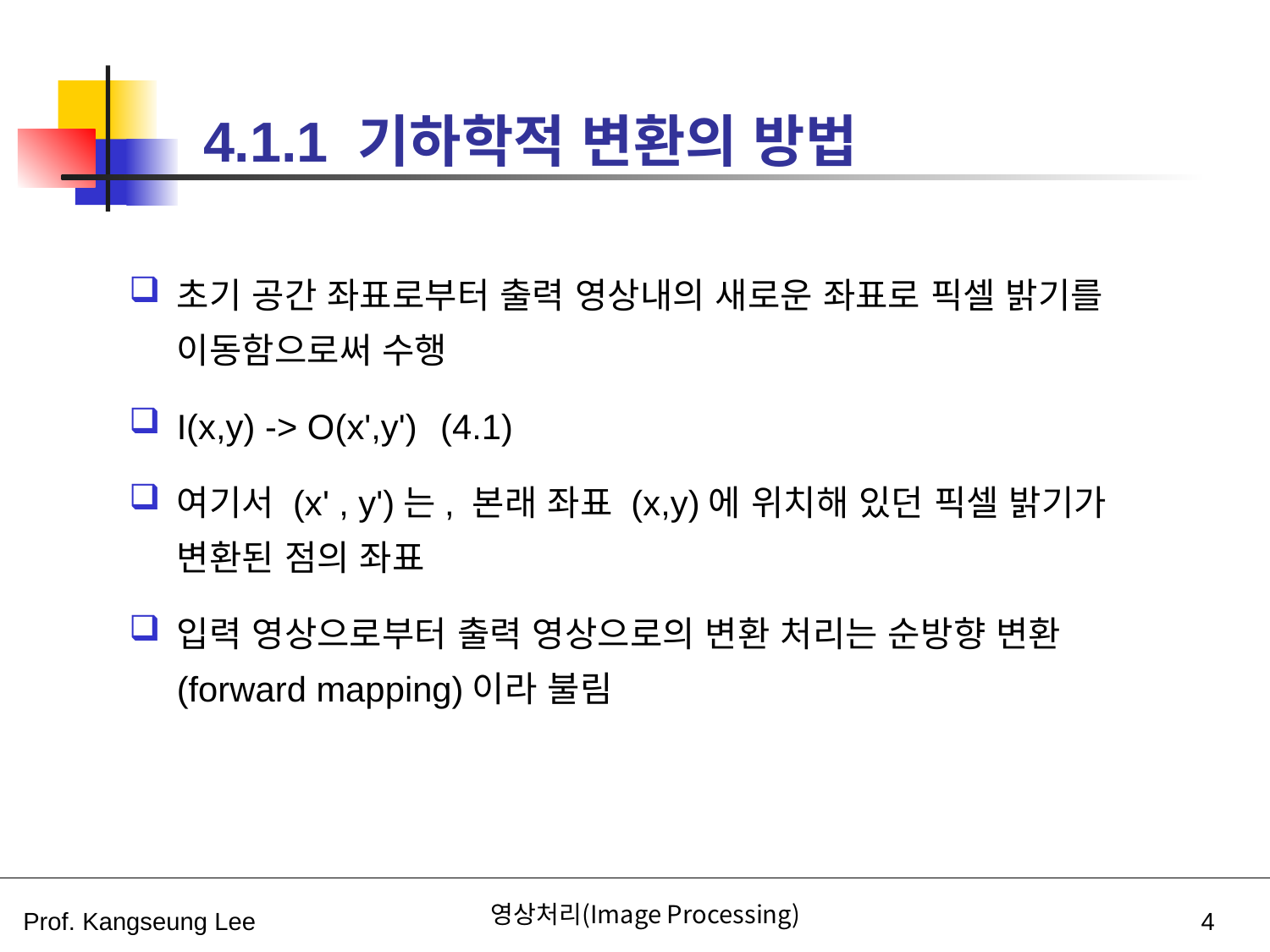

# 4.1.1 기하학적 변환의 방법
초기 공간 좌표로부터 출력 영상내의 새로운 좌표로 픽셀 밝기를 이동함으로써 수행
I(x,y) -> O(x',y')	 (4.1)
여기서 (x' , y')는, 본래 좌표 (x,y)에 위치해 있던 픽셀 밝기가 변환된 점의 좌표
입력 영상으로부터 출력 영상으로의 변환 처리는 순방향 변환(forward mapping)이라 불림
영상처리(Image Processing)
4